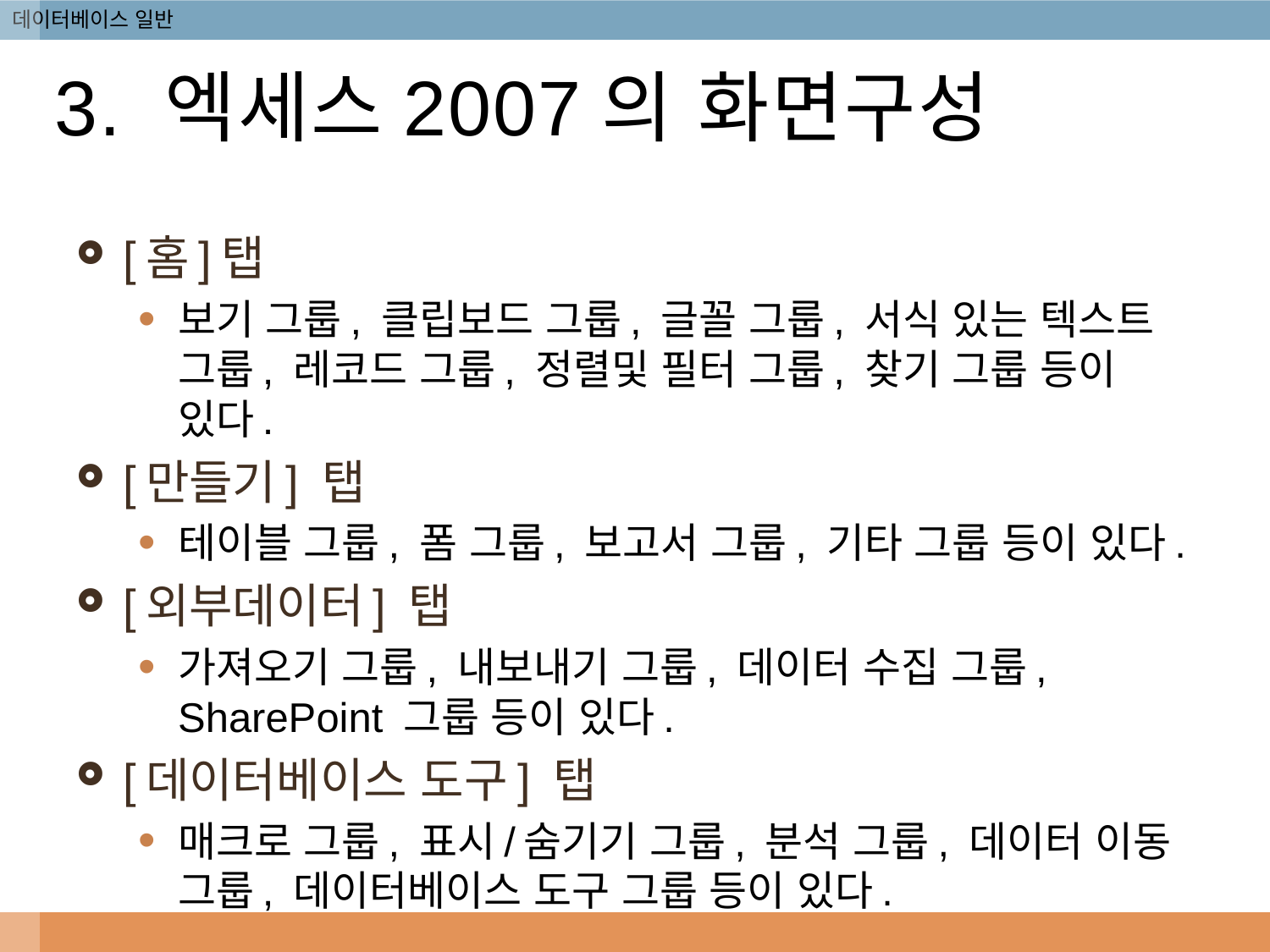

# 3. 엑세스2007의 화면구성
[홈]탭
보기 그룹, 클립보드 그룹, 글꼴 그룹, 서식 있는 텍스트 그룹, 레코드 그룹, 정렬및 필터 그룹, 찾기 그룹 등이 있다.
[만들기] 탭
테이블 그룹, 폼 그룹, 보고서 그룹, 기타 그룹 등이 있다.
[외부데이터] 탭
가져오기 그룹, 내보내기 그룹, 데이터 수집 그룹, SharePoint 그룹 등이 있다.
[데이터베이스 도구] 탭
매크로 그룹, 표시/숨기기 그룹, 분석 그룹, 데이터 이동 그룹, 데이터베이스 도구 그룹 등이 있다.